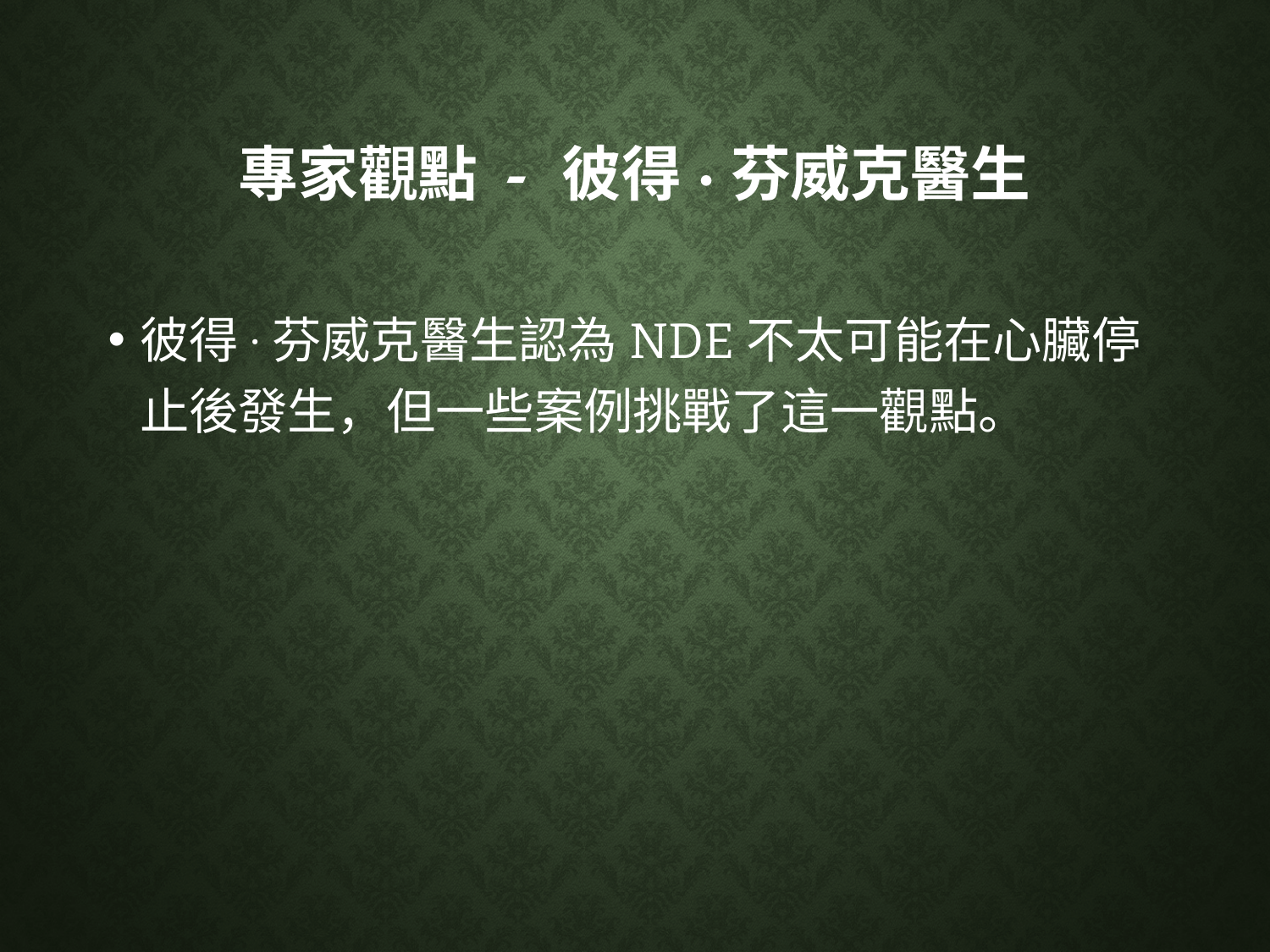

# 專家觀點 - 彼得·芬威克醫生
彼得·芬威克醫生認為NDE不太可能在心臟停止後發生，但一些案例挑戰了這一觀點。